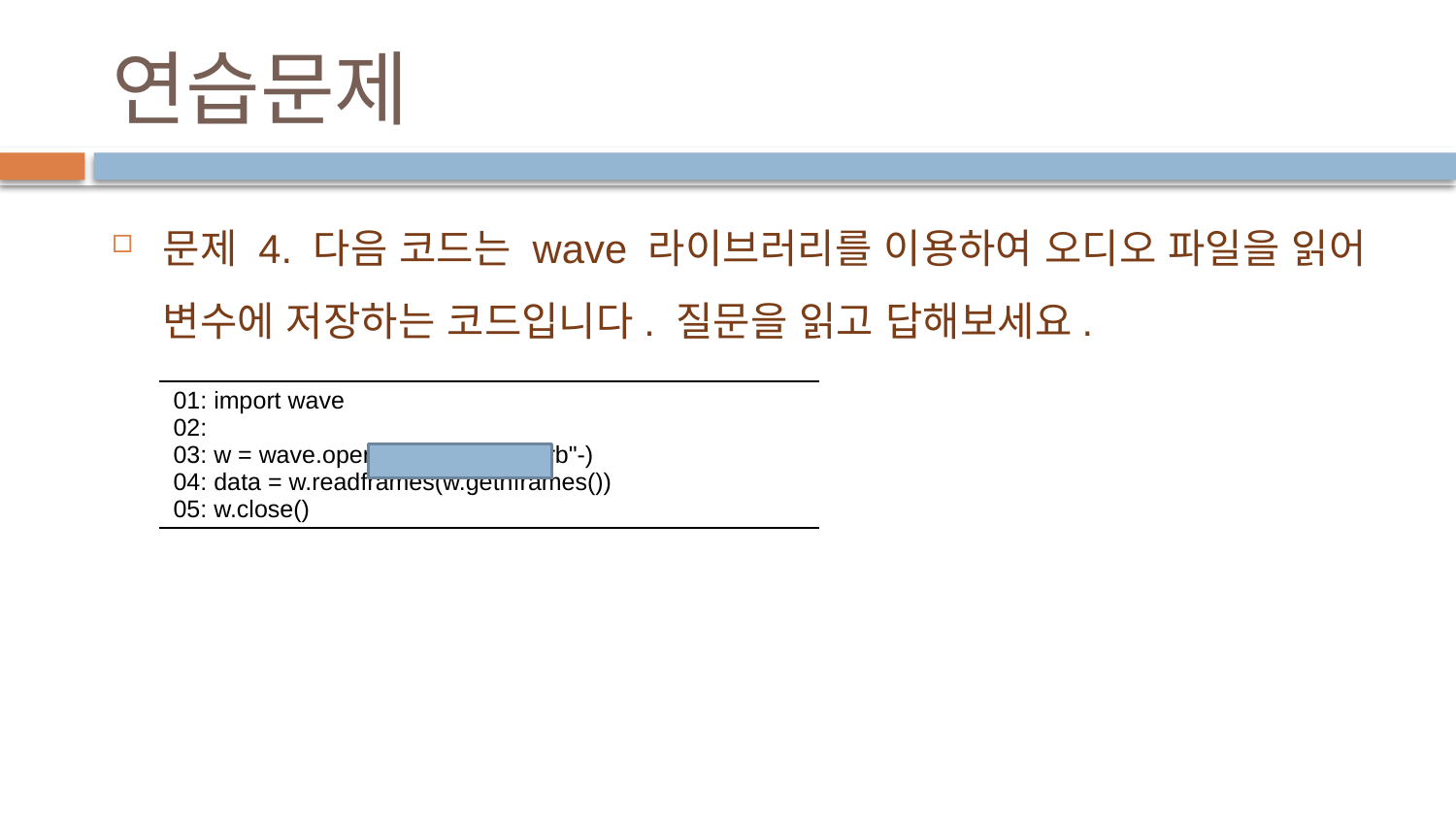

# 연습문제
문제 4. 다음 코드는 wave 라이브러리를 이용하여 오디오 파일을 읽어 변수에 저장하는 코드입니다. 질문을 읽고 답해보세요.
| 01: import wave 02: 03: w = wave.open(-“sound.wav", "rb"-) 04: data = w.readframes(w.getnframes()) 05: w.close() |
| --- |